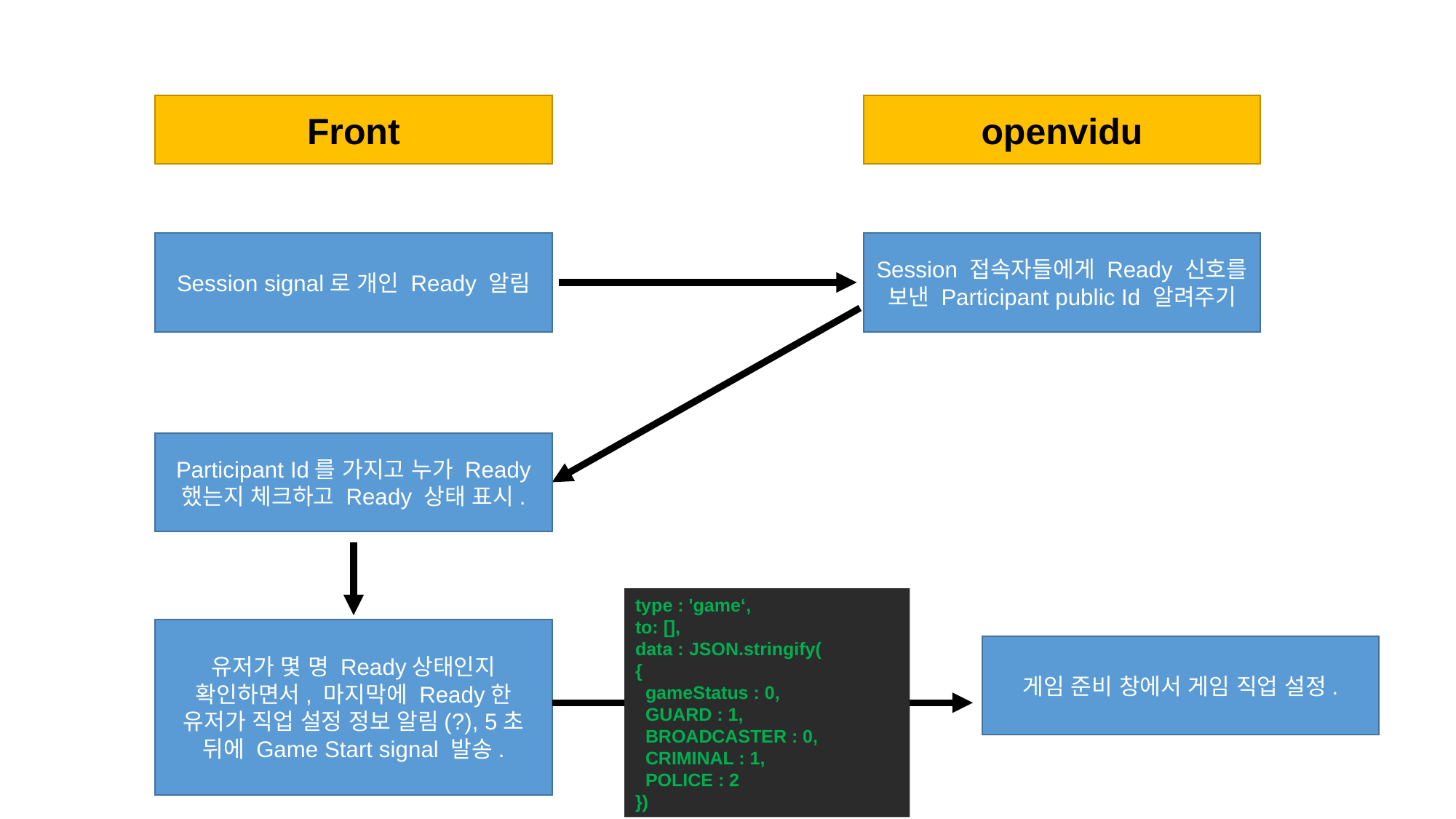

Front
openvidu
Session 접속자들에게 Ready 신호를 보낸 Participant public Id 알려주기
Session signal로 개인 Ready 알림
Participant Id를 가지고 누가 Ready 했는지 체크하고 Ready 상태 표시.
type : 'game‘,
to: [],
data : JSON.stringify(
{
  gameStatus : 0,
  GUARD : 1,
  BROADCASTER : 0,
  CRIMINAL : 1,
  POLICE : 2
})
유저가 몇 명 Ready상태인지 확인하면서, 마지막에 Ready한 유저가 직업 설정 정보 알림(?), 5초 뒤에 Game Start signal 발송.
게임 준비 창에서 게임 직업 설정.